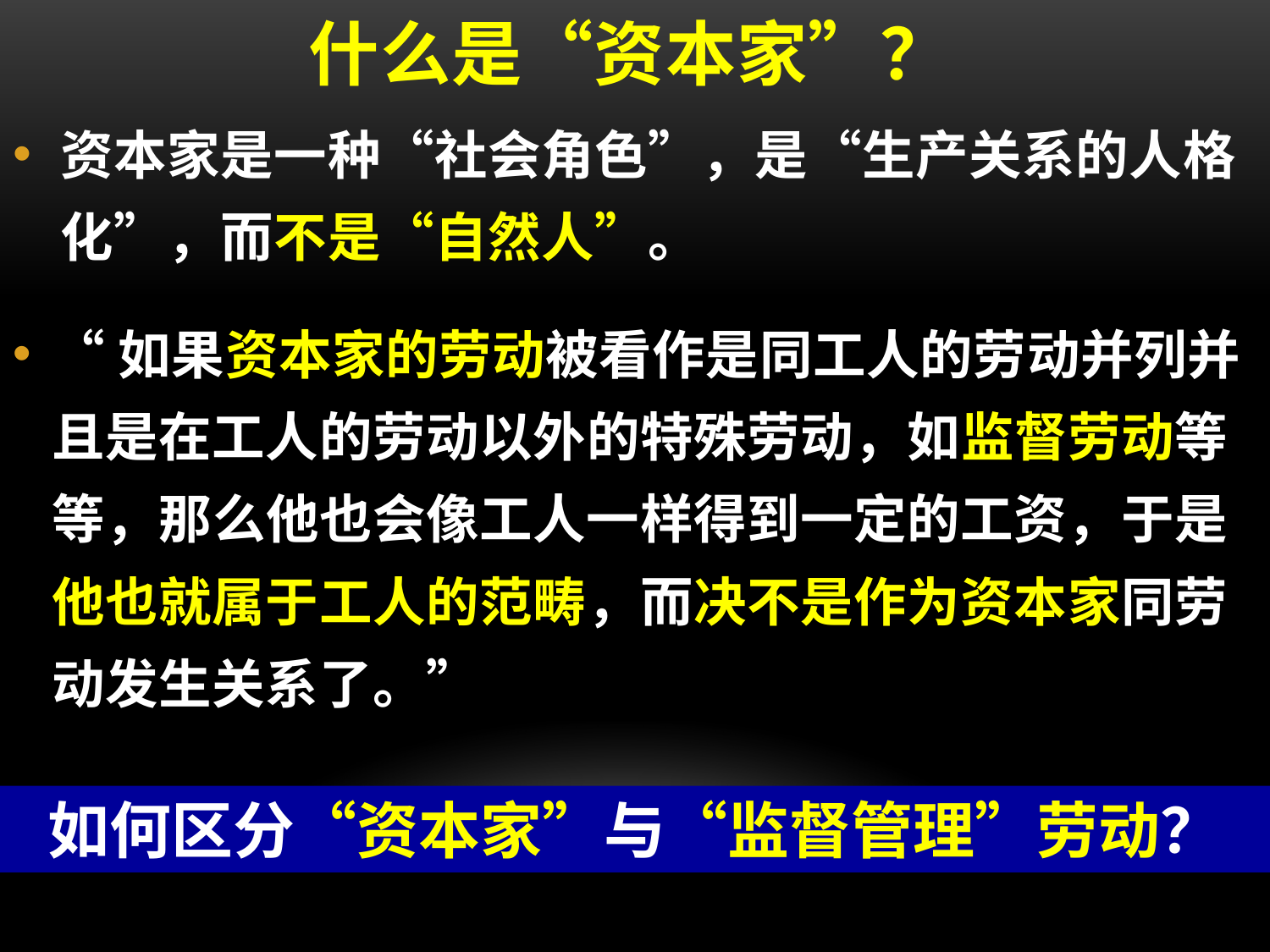

# 什么是“资本家”？
资本家是一种“社会角色”，是“生产关系的人格化”，而不是“自然人”。
“如果资本家的劳动被看作是同工人的劳动并列并且是在工人的劳动以外的特殊劳动，如监督劳动等等，那么他也会像工人一样得到一定的工资，于是他也就属于工人的范畴，而决不是作为资本家同劳动发生关系了。”
地主阶级当作一个阶级要消灭，当作个人要保护。
——毛泽东（1948年1月15日）
如何区分“资本家”与“监督管理”劳动？